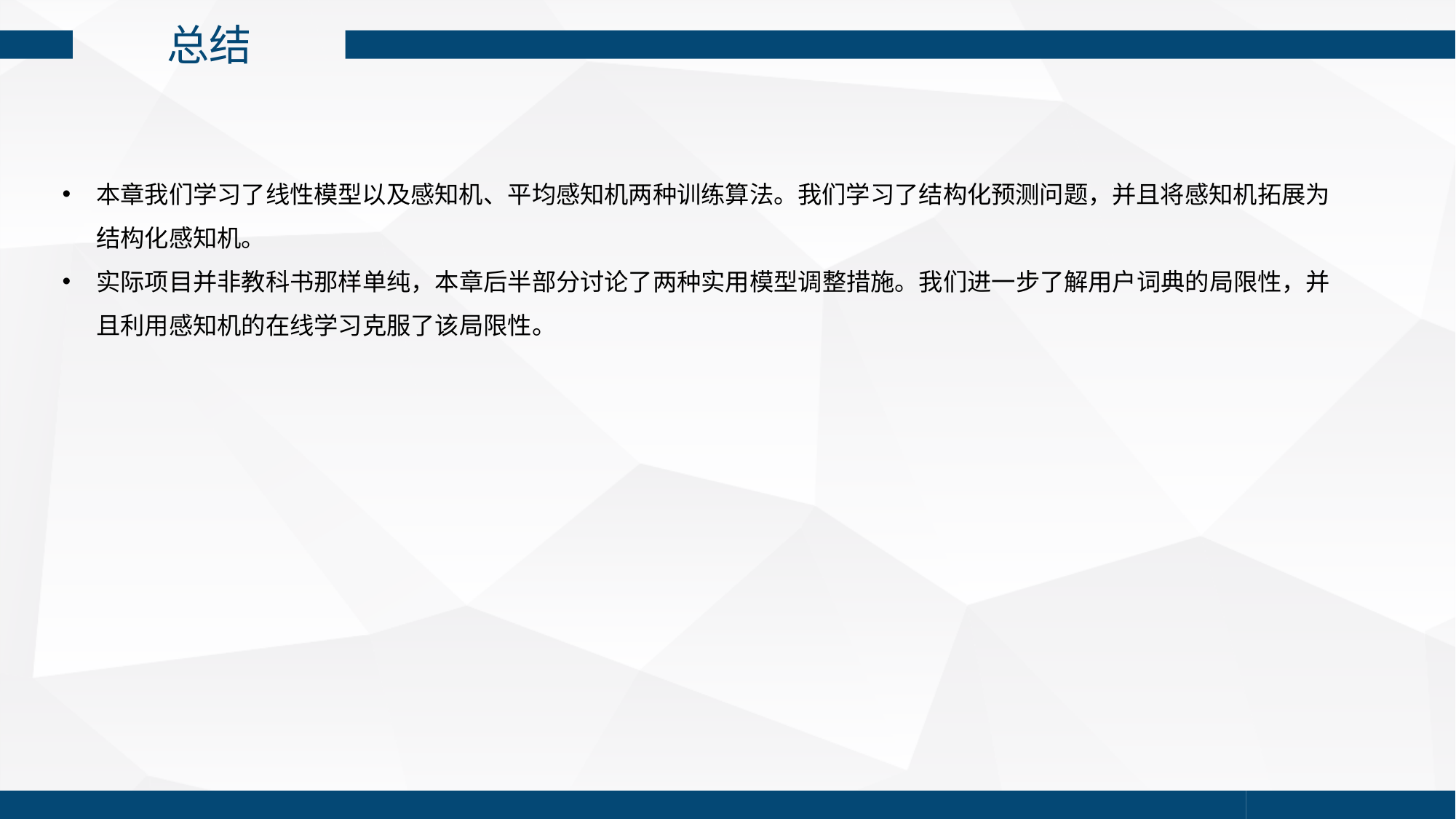

总结

本章我们学习了线性模型以及感知机、平均感知机两种训练算法。我们学习了结构化预测问题，并且将感知机拓展为结构化感知机。
实际项目并非教科书那样单纯，本章后半部分讨论了两种实用模型调整措施。我们进一步了解用户词典的局限性，并且利用感知机的在线学习克服了该局限性。